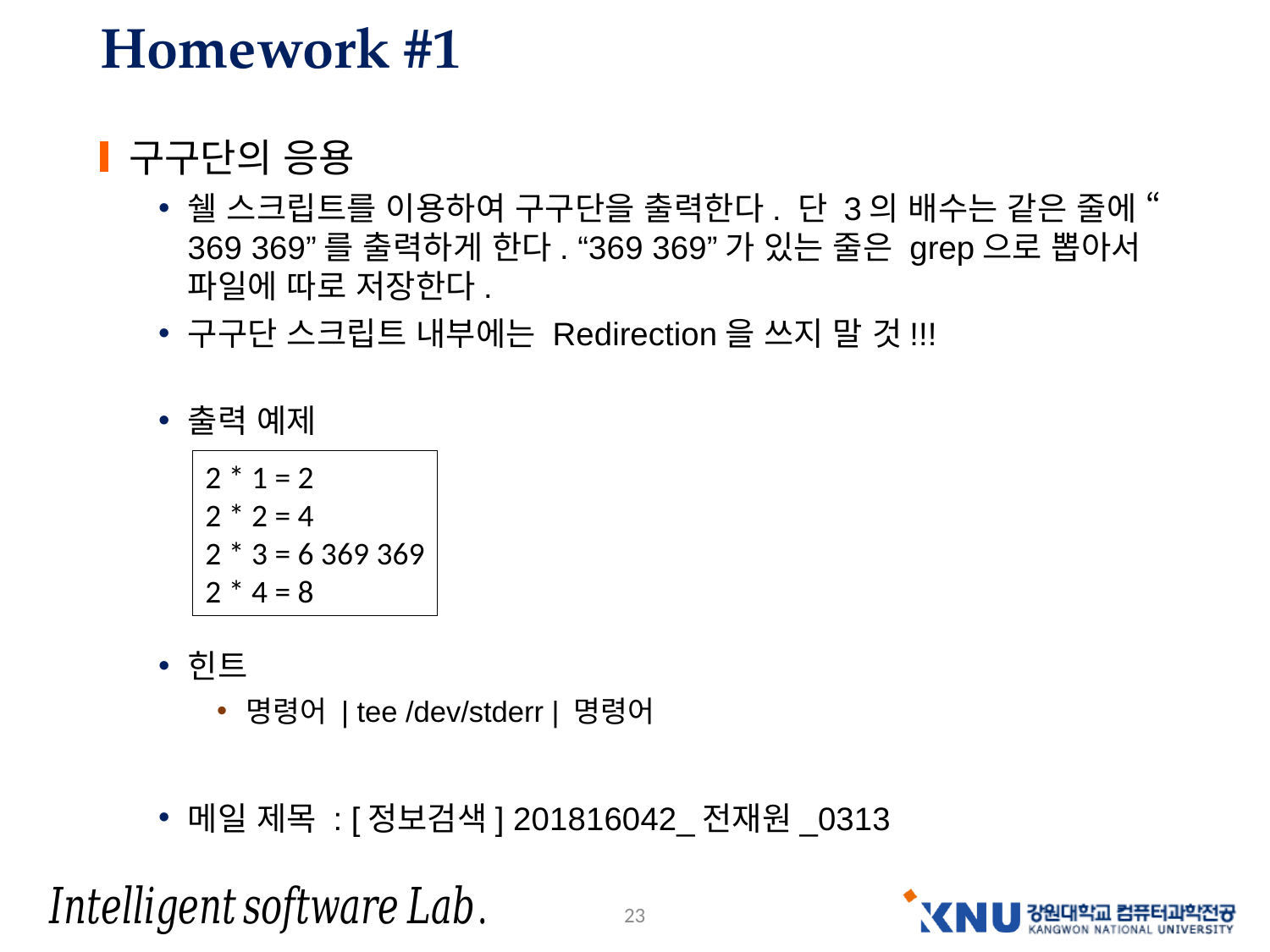

# Homework #1
구구단의 응용
쉘 스크립트를 이용하여 구구단을 출력한다. 단 3의 배수는 같은 줄에 “ 369 369”를 출력하게 한다. “369 369”가 있는 줄은 grep으로 뽑아서 파일에 따로 저장한다.
구구단 스크립트 내부에는 Redirection을 쓰지 말 것!!!

출력 예제

힌트
명령어 | tee /dev/stderr | 명령어

메일 제목 : [정보검색] 201816042_전재원_0313

2 * 1 = 2
2 * 2 = 4
2 * 3 = 6 369 369
2 * 4 = 8